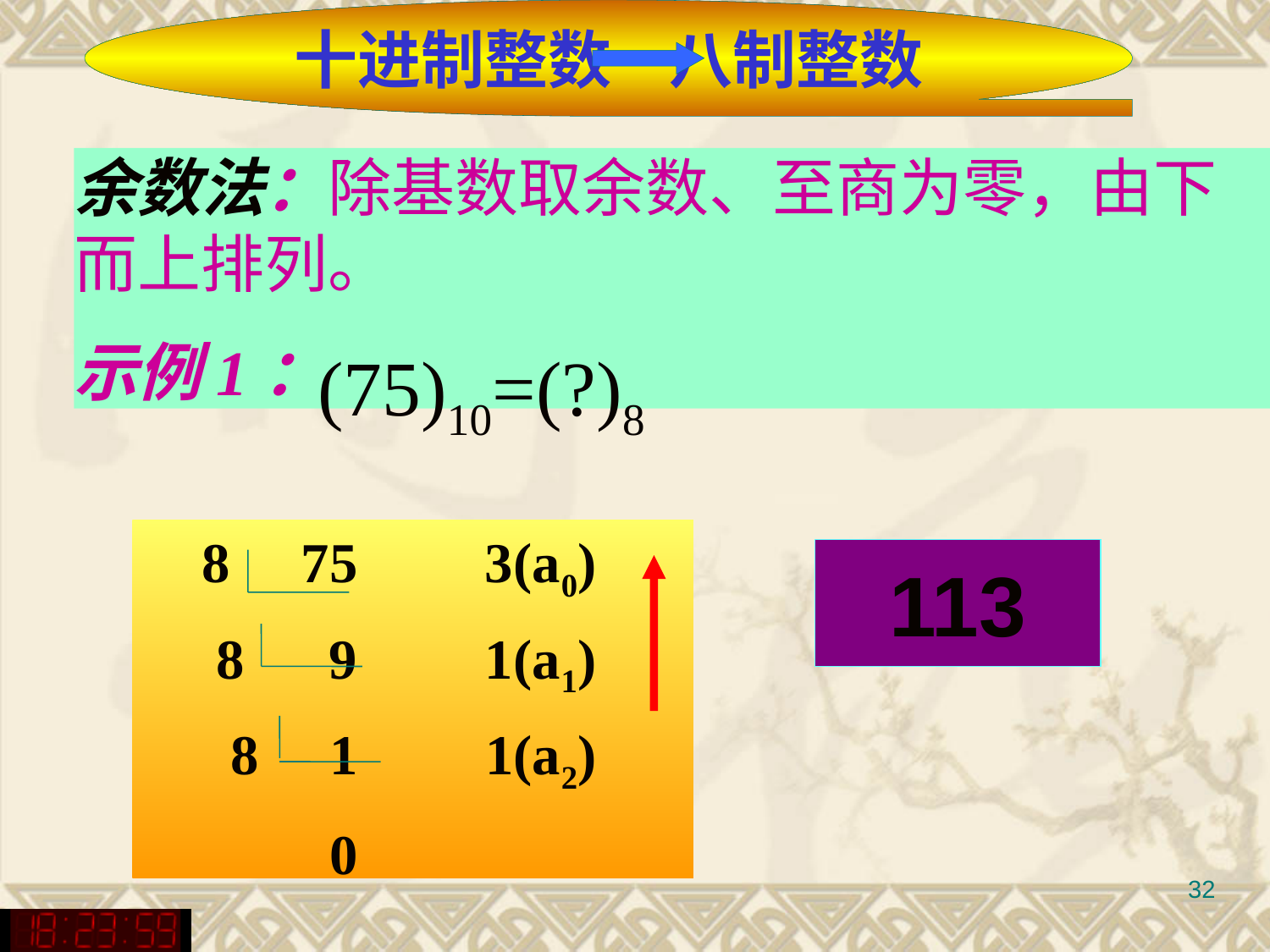

十进制整数    八制整数

数制间的转
余数法：除基数取余数、至商为零，由下而上排列。
示例1：

(75)10=(?)8

    8     75         3(a0)
     8      9         1(a1)
      8     1         1(a2)
             0

113
32